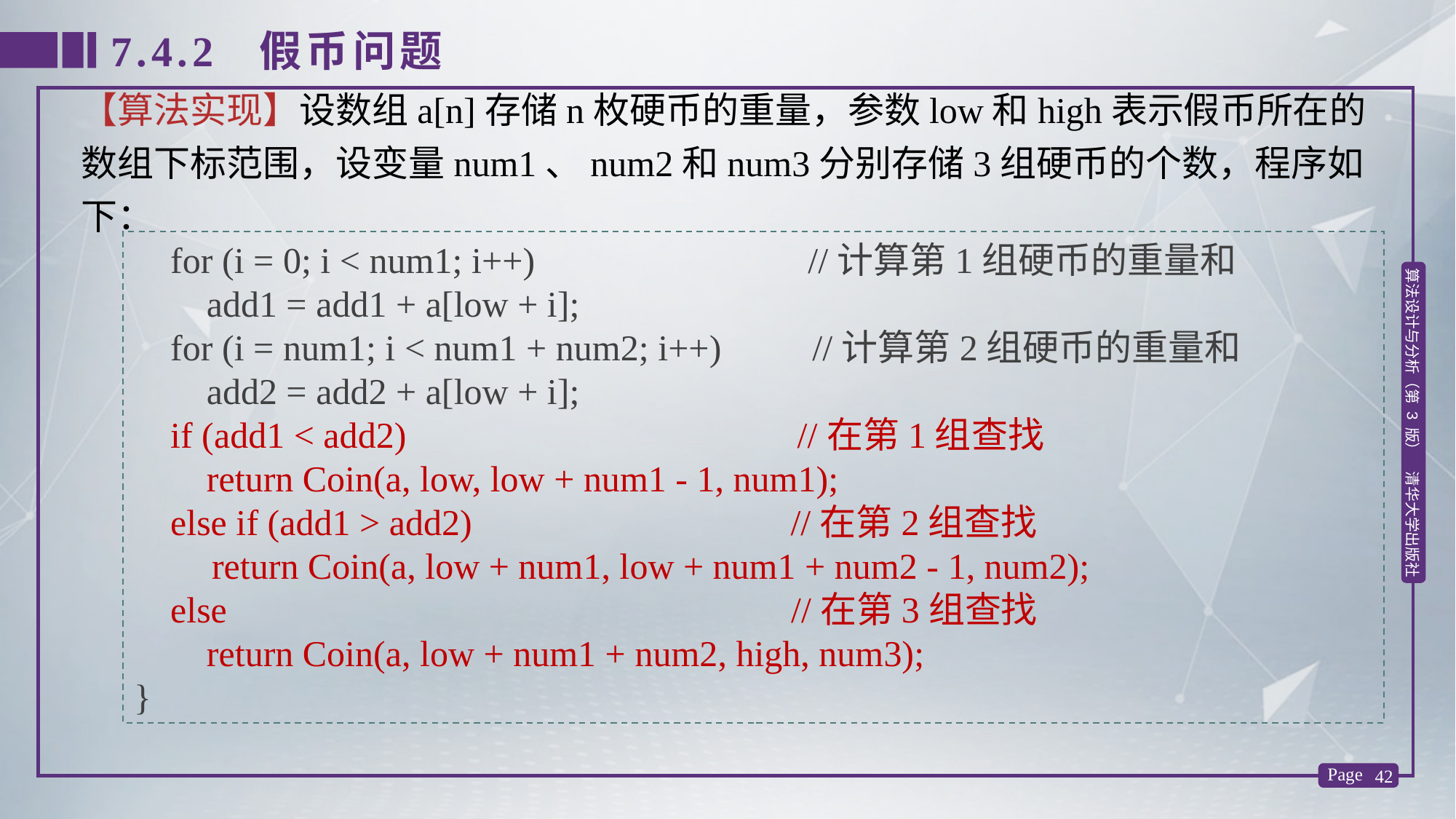

7.4.2  假币问题
【算法实现】设数组a[n]存储n枚硬币的重量，参数low和high表示假币所在的数组下标范围，设变量num1、num2和num3分别存储3组硬币的个数，程序如下：
    for (i = 0; i < num1; i++)                              //计算第1组硬币的重量和
        add1 = add1 + a[low + i];
    for (i = num1; i < num1 + num2; i++)          //计算第2组硬币的重量和
        add2 = add2 + a[low + i];
    if (add1 < add2)                                           //在第1组查找
        return Coin(a, low, low + num1 - 1, num1);
    else if (add1 > add2)                                   //在第2组查找
　    return Coin(a, low + num1, low + num1 + num2 - 1, num2);
    else                                                              //在第3组查找
        return Coin(a, low + num1 + num2, high, num3);
}